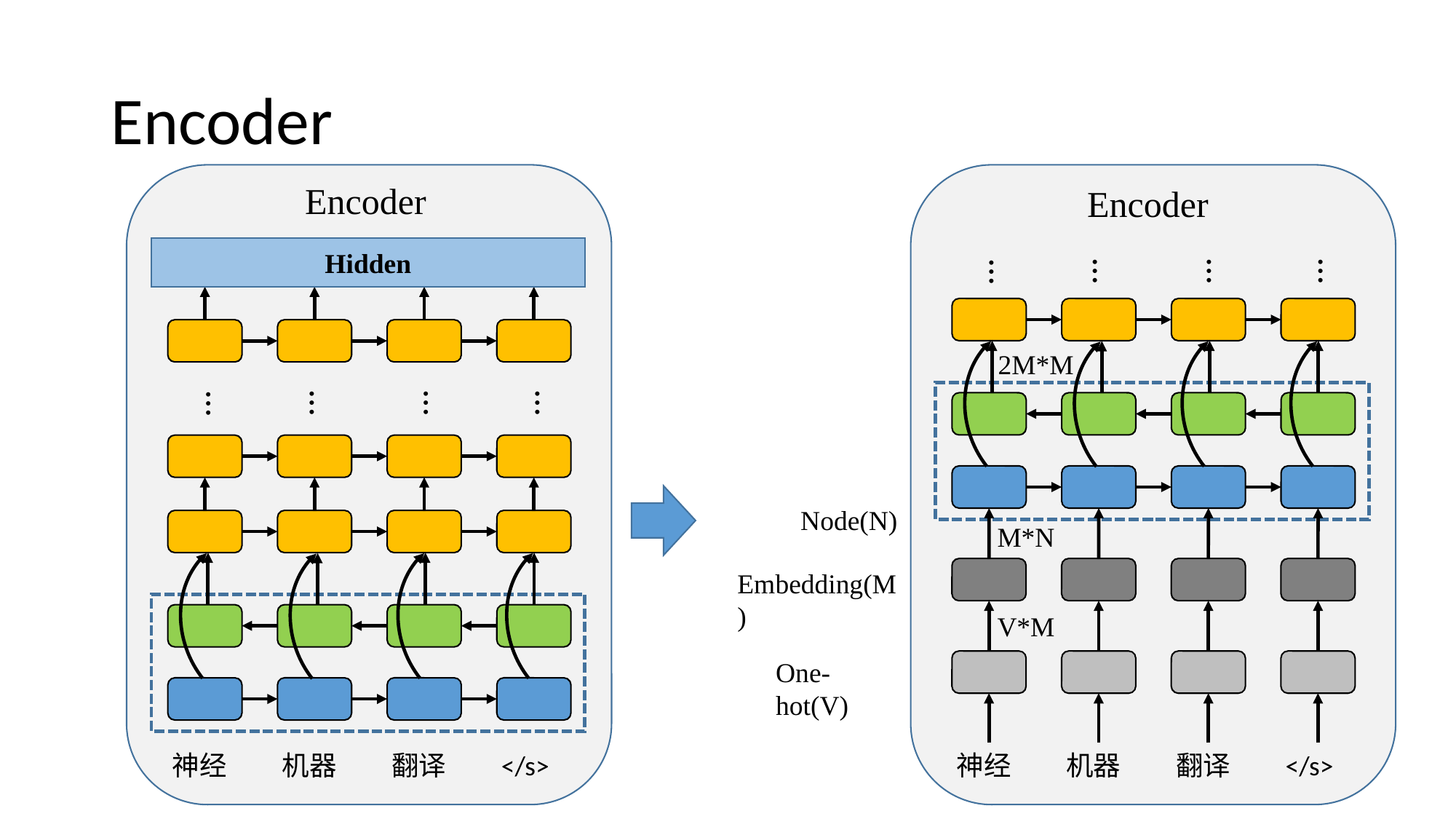

# Encoder

Encoder
Encoder
Hidden
…
…
…
…

2M*M
…
…
…
…

 Node(N)

M*N

Embedding(M)

V*M

One-hot(V)

神经
机器
翻译
</s>
神经
机器
翻译
</s>